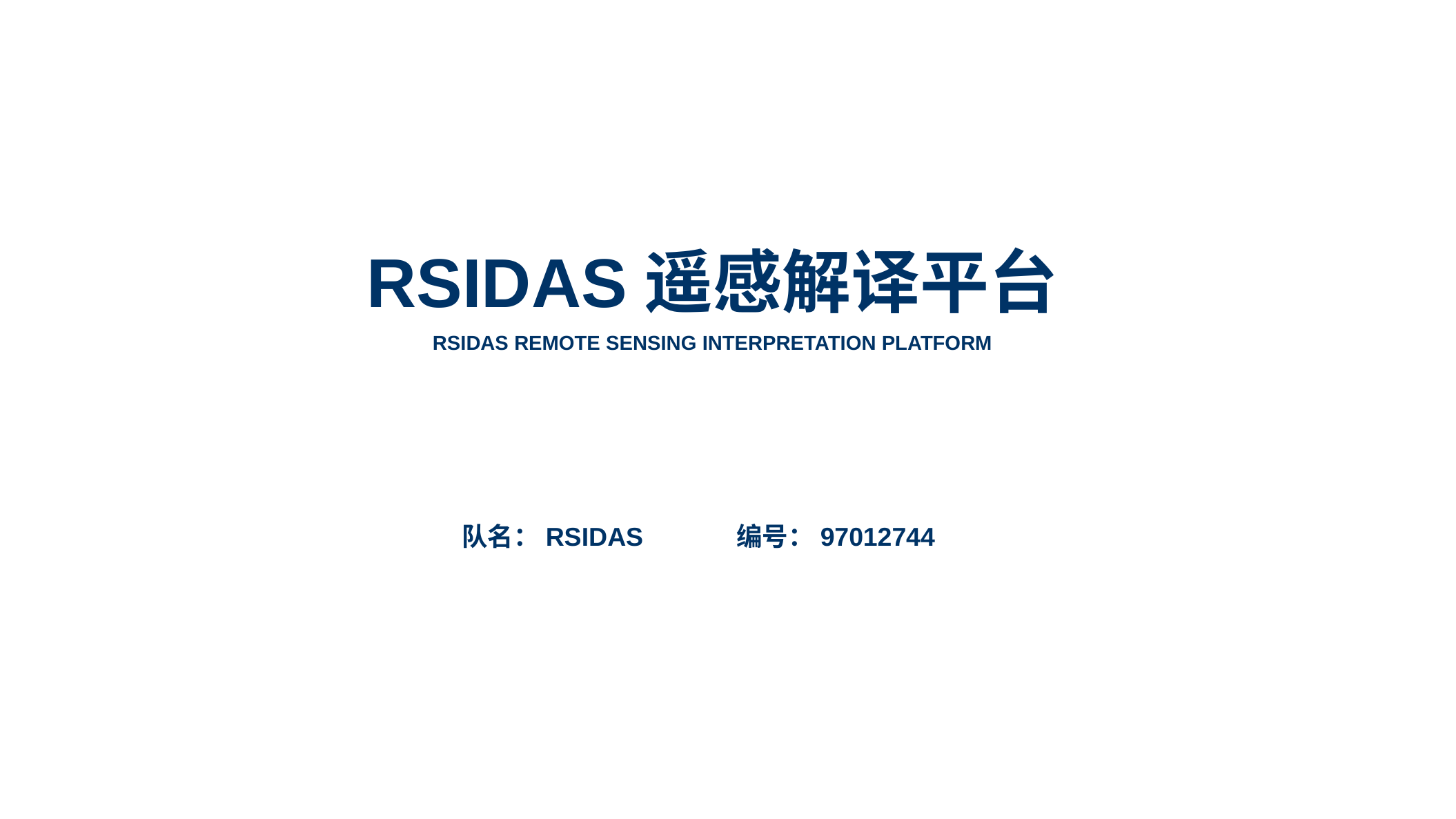

RSIDAS遥感解译平台
RSIDAS remote sensing interpretation platform
队名：RSIDAS            编号：97012744